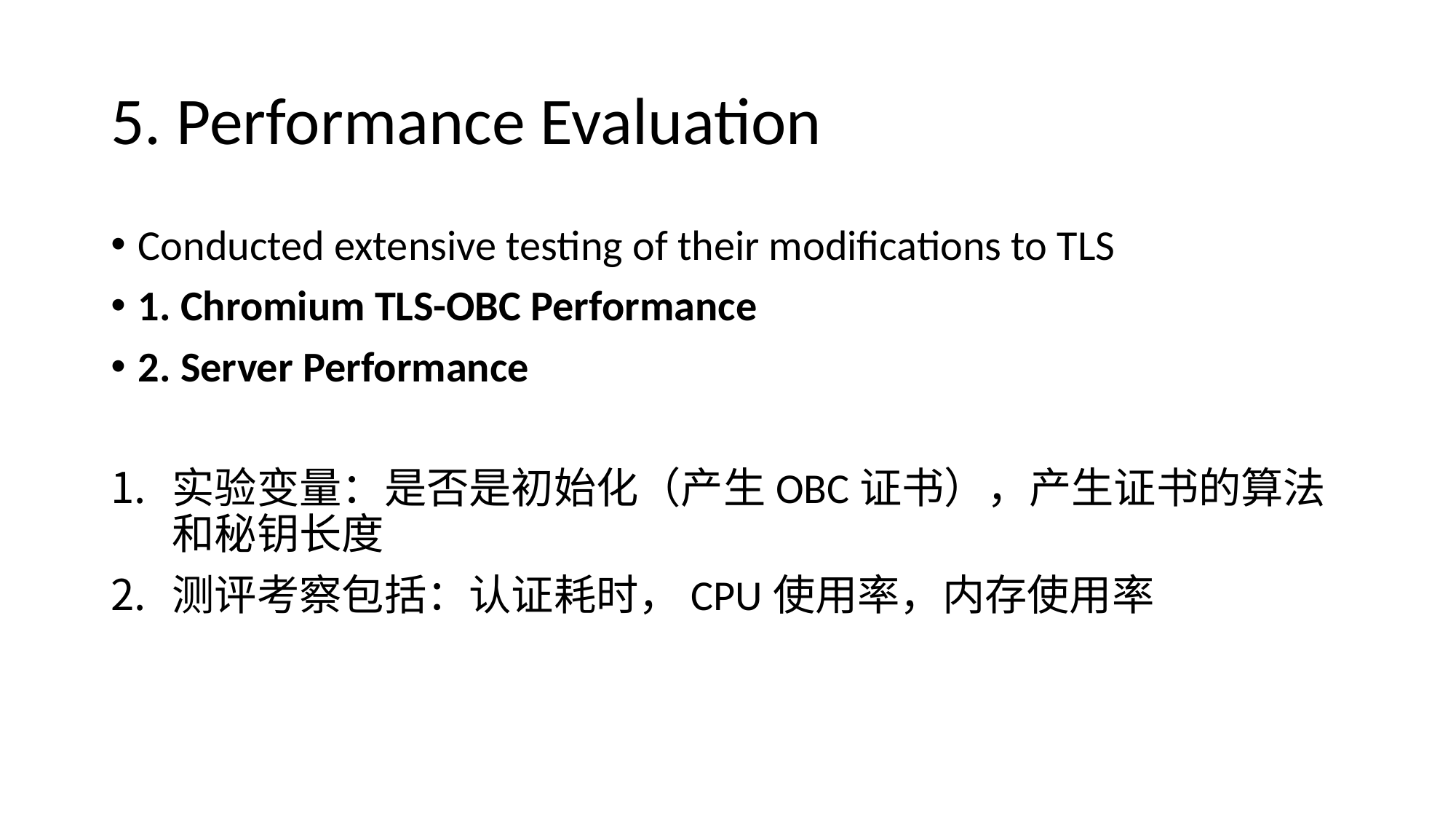

# 5. Performance Evaluation
Conducted extensive testing of their modifications to TLS
1. Chromium TLS-OBC Performance
2. Server Performance

实验变量：是否是初始化（产生OBC证书），产生证书的算法和秘钥长度
测评考察包括：认证耗时，CPU使用率，内存使用率